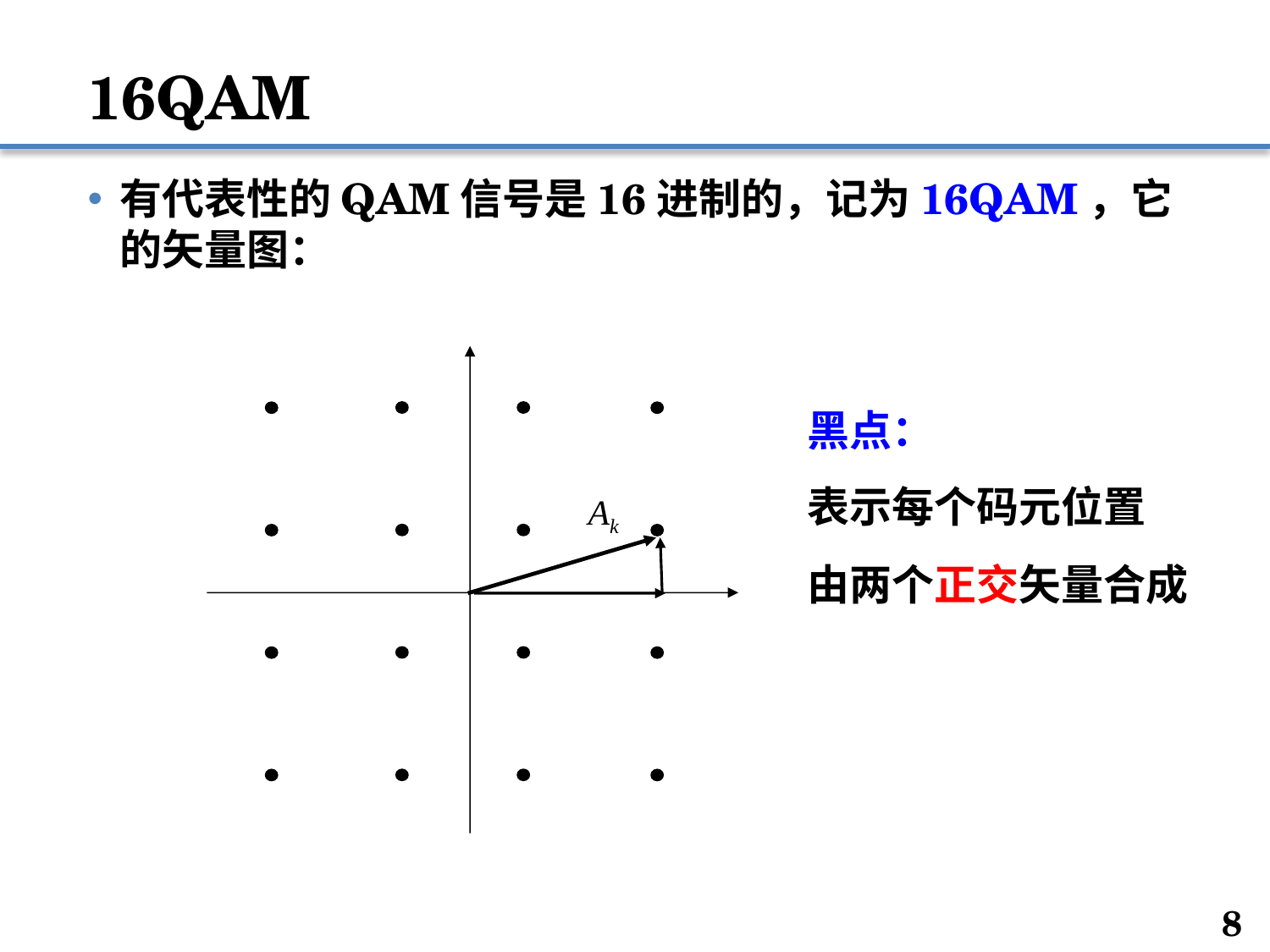

# 16QAM
有代表性的QAM信号是16进制的，记为16QAM，它的矢量图：

Ak
黑点：
表示每个码元位置
由两个正交矢量合成
8